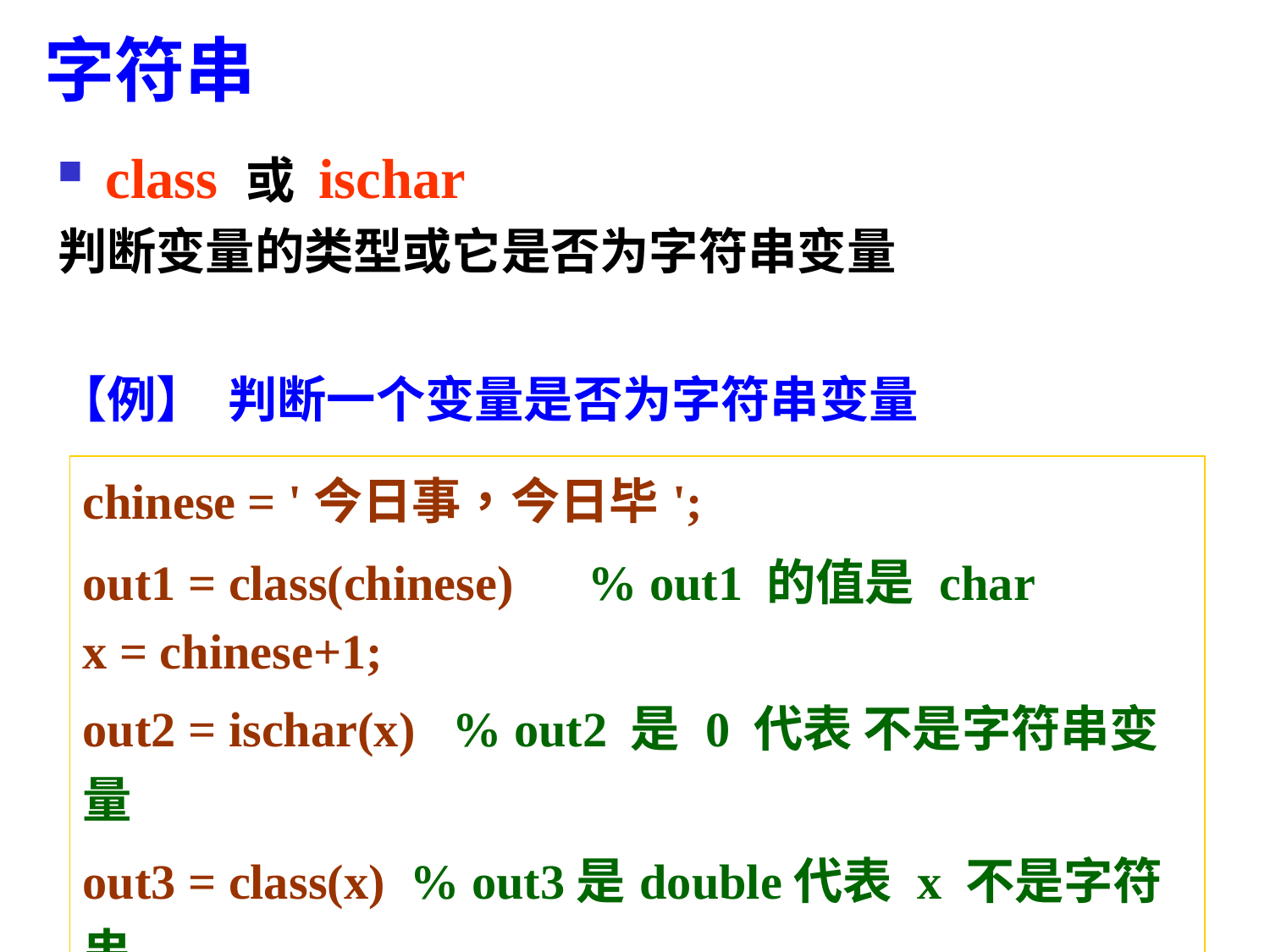

字符串
class 或 ischar
判断变量的类型或它是否为字符串变量

【例】  判断一个变量是否为字符串变量
| chinese = '今日事，今日毕'; out1 = class(chinese) % out1 的值是 char x = chinese+1; out2 = ischar(x) % out2 是 0 代表 不是字符串变量 out3 = class(x) % out3是double代表 x 不是字符串 |
| --- |
9